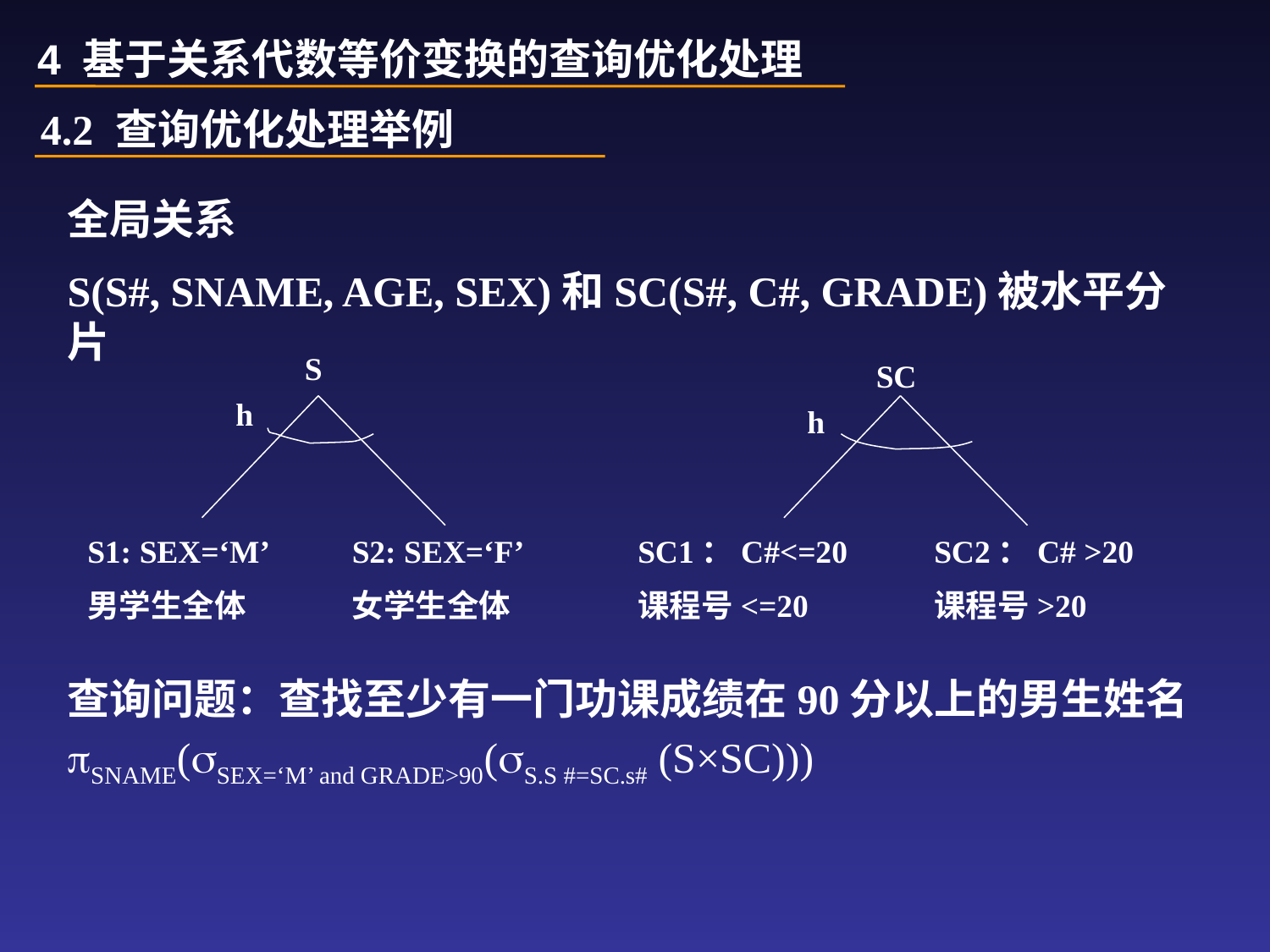

4 基于关系代数等价变换的查询优化处理

4.2 查询优化处理举例

全局关系
S(S#, SNAME, AGE, SEX)和SC(S#, C#, GRADE)被水平分片
  S
  SC
h

h

S1: SEX=‘M’
男学生全体
S2: SEX=‘F’
女学生全体
SC1：C#<=20
课程号<=20
SC2：C# >20
课程号>20
查询问题：查找至少有一门功课成绩在90分以上的男生姓名
πSNAME(σSEX=‘M’ and GRADE>90(σS.S #=SC.s# (S×SC)))